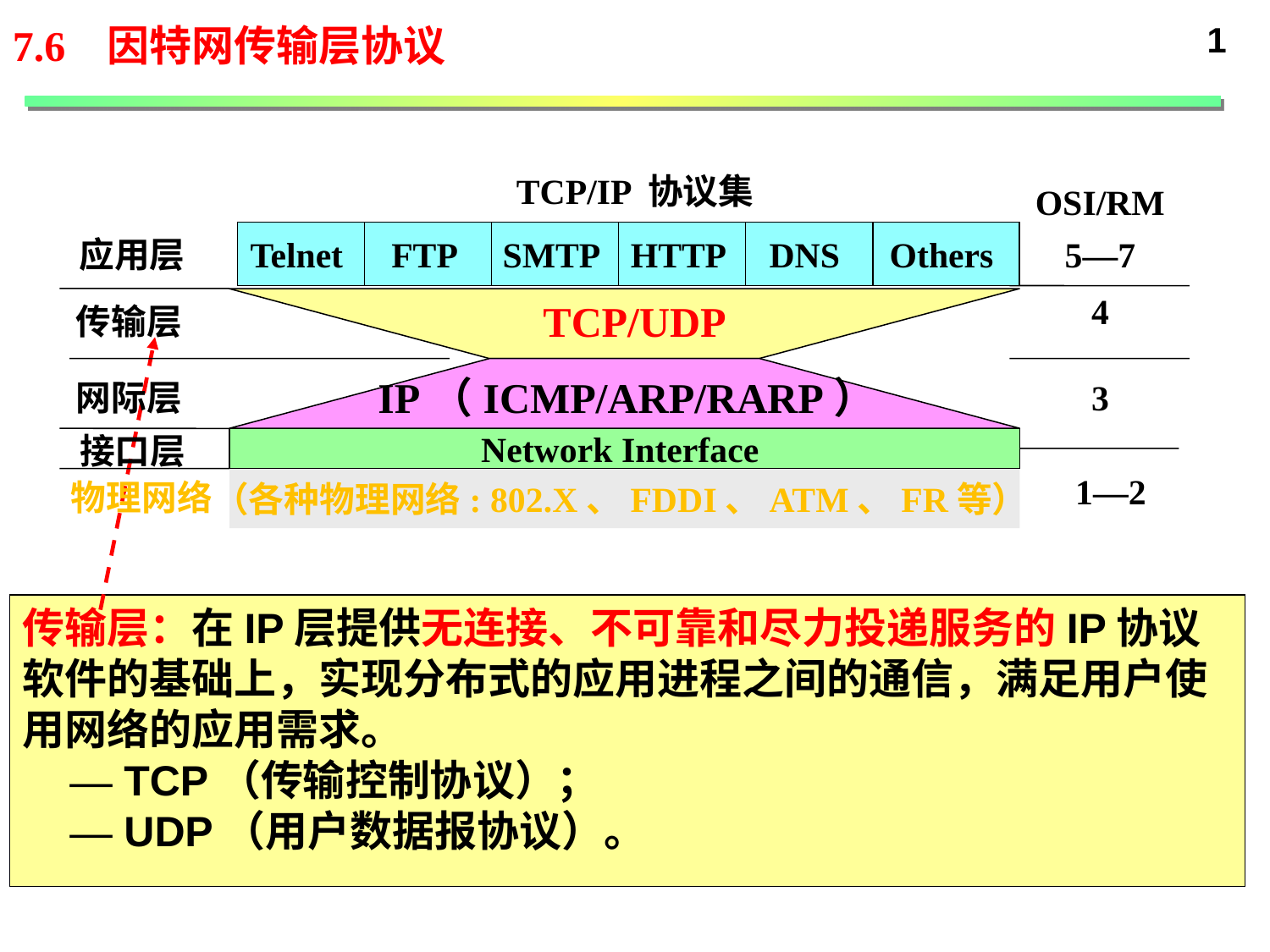

1
7.6   因特网传输层协议

TCP/IP 协议集
OSI/RM
应用层
Telnet
FTP
SMTP
HTTP
DNS
Others
5—7
4

传输层

TCP/UDP

IP（ICMP/ARP/RARP）
网际层
3
接口层

Network Interface

1—2
物理网络

（各种物理网络: 802.X、FDDI、ATM、FR等）

传输层：在IP层提供无连接、不可靠和尽力投递服务的IP协议软件的基础上，实现分布式的应用进程之间的通信，满足用户使用网络的应用需求。
    — TCP（传输控制协议）；
    — UDP（用户数据报协议）。